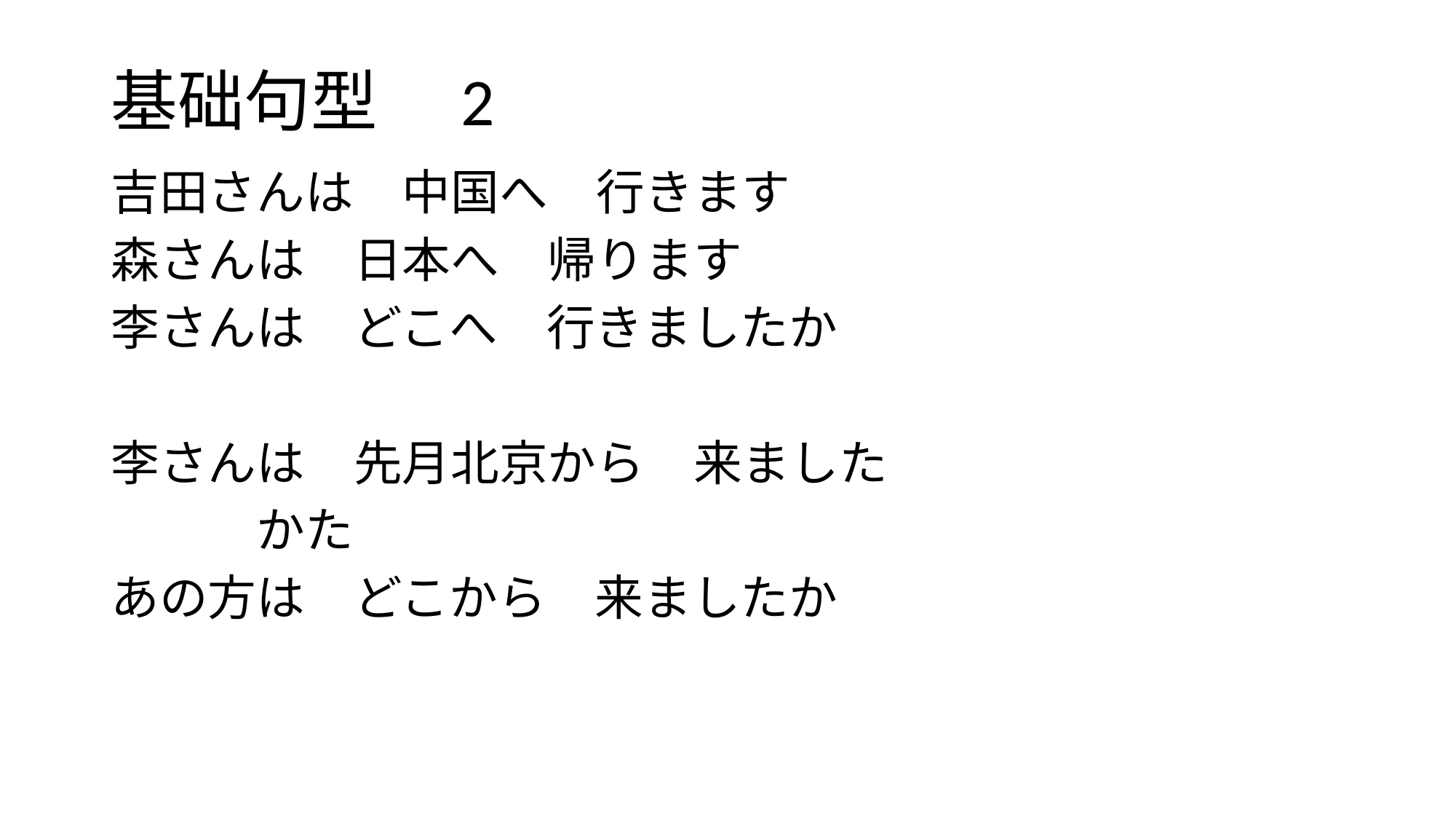

# 基础句型　2
吉田さんは　中国へ　行きます
森さんは　日本へ　帰ります
李さんは　どこへ　行きましたか

李さんは　先月北京から　来ました
　　　かた
あの方は　どこから　来ましたか